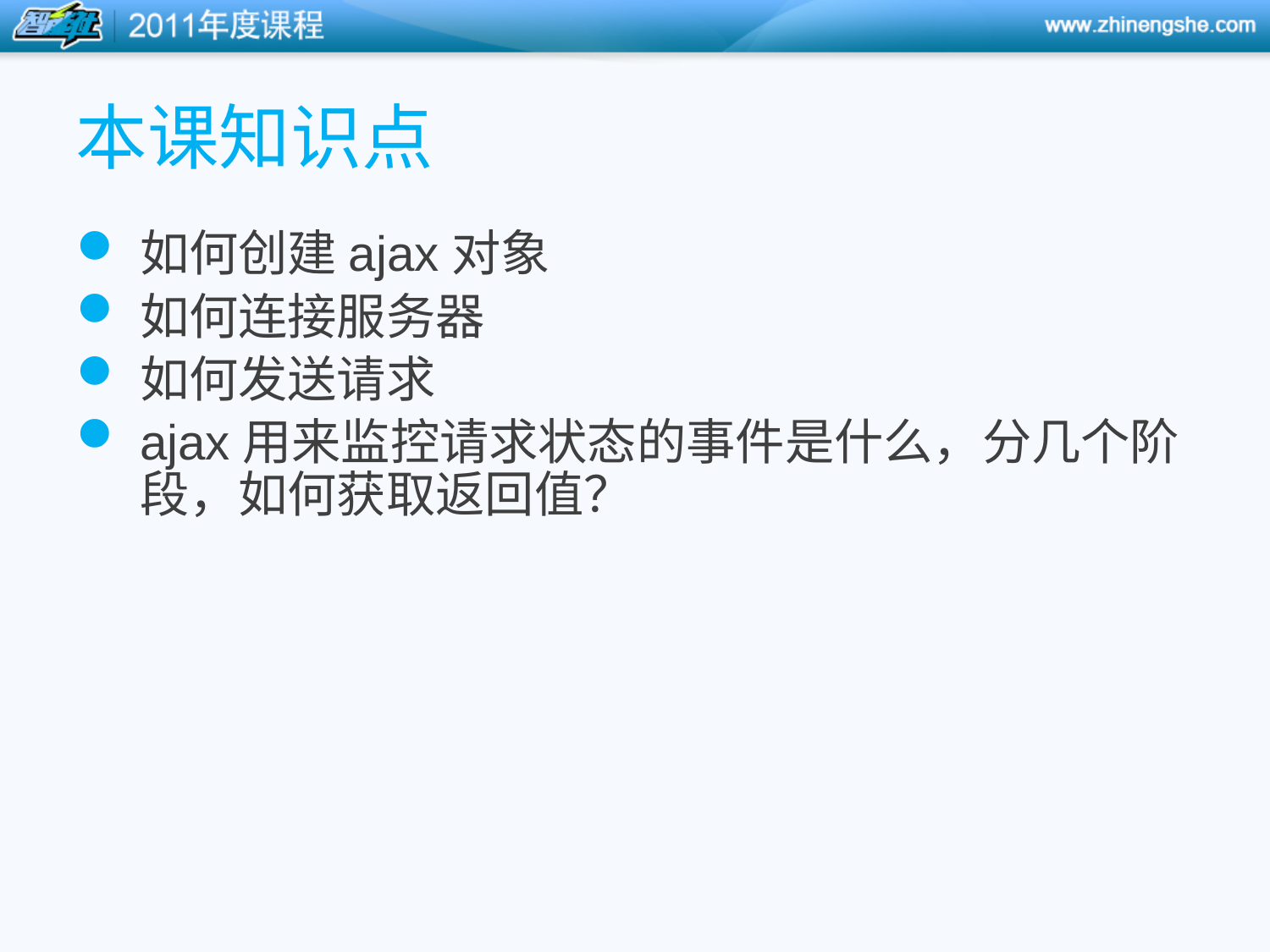

# 本课知识点
如何创建ajax对象
如何连接服务器
如何发送请求
ajax用来监控请求状态的事件是什么，分几个阶段，如何获取返回值？